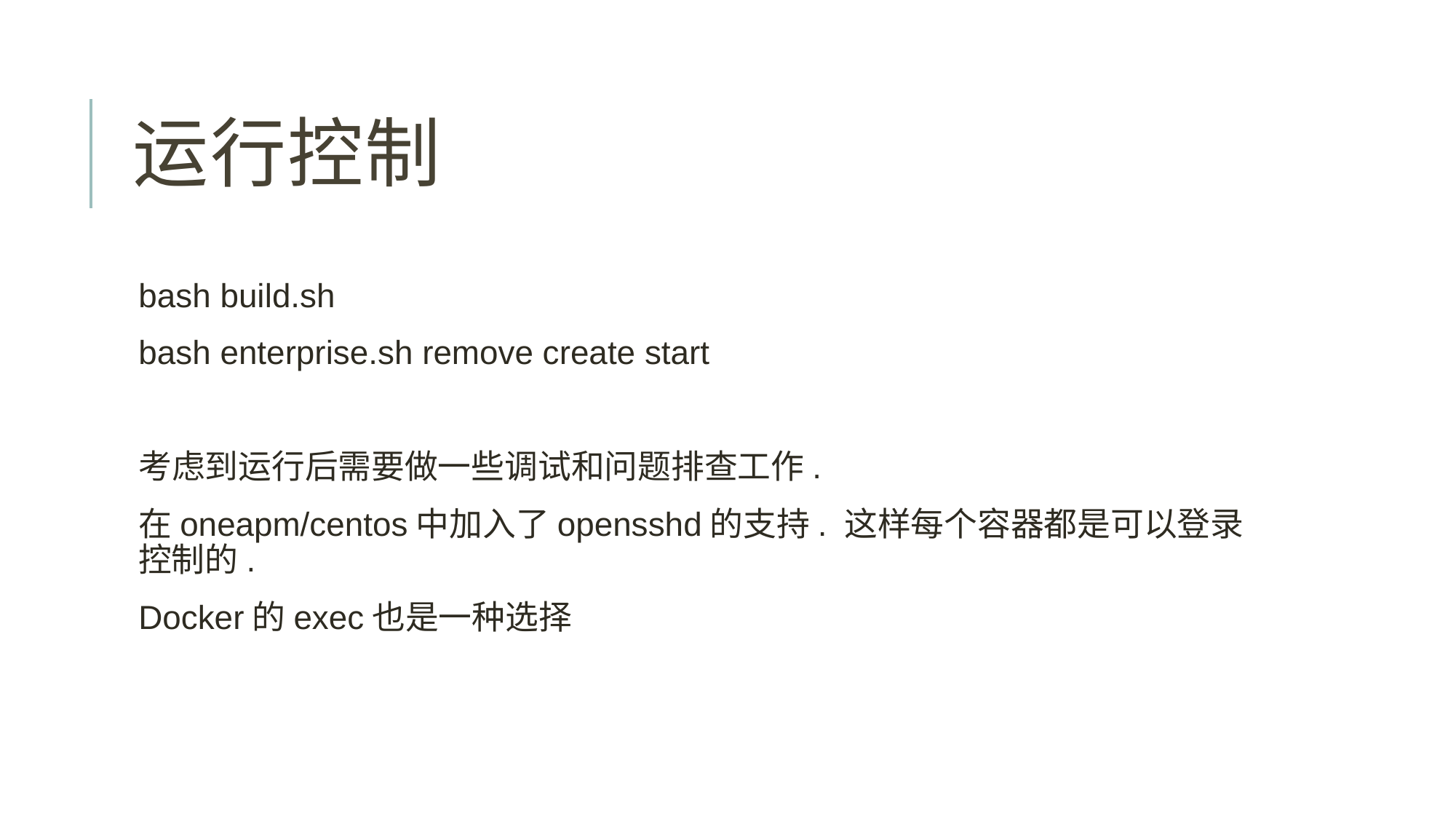

# 运行控制
bash build.sh
bash enterprise.sh remove create start

考虑到运行后需要做一些调试和问题排查工作.
在oneapm/centos中加入了opensshd的支持. 这样每个容器都是可以登录控制的.
Docker的exec也是一种选择